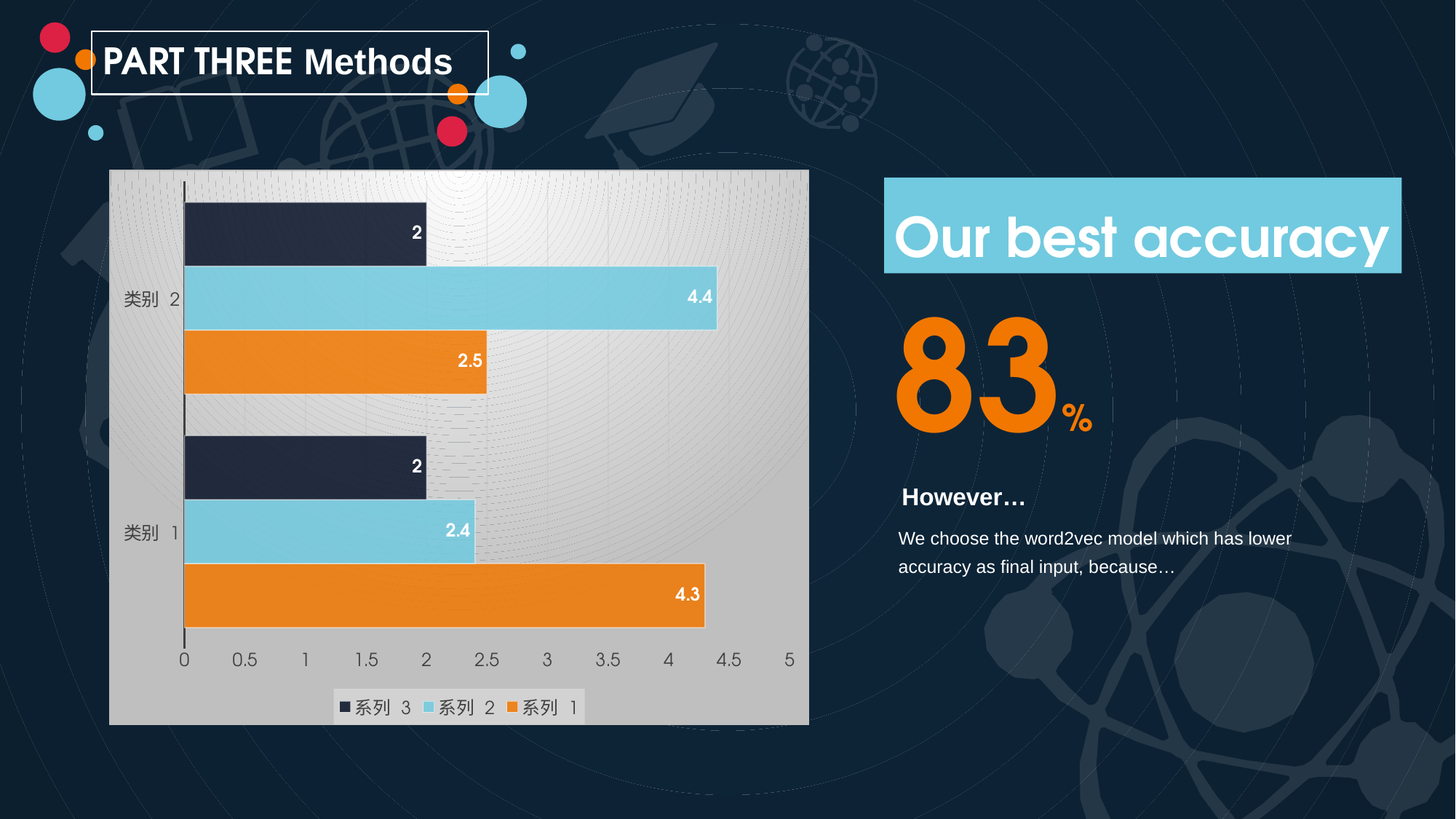

PART THREE Methods

### Chart

| Category | 系列 1 | 系列 2 | 系列 3 |
|---|---|---|---|
| 类别 1 | 4.3 | 2.4 | 2.0 |
| 类别 2 | 2.5 | 4.4 | 2.0 |
Our best accuracy
83%
However…
We choose the word2vec model which has lower accuracy as final input, because…